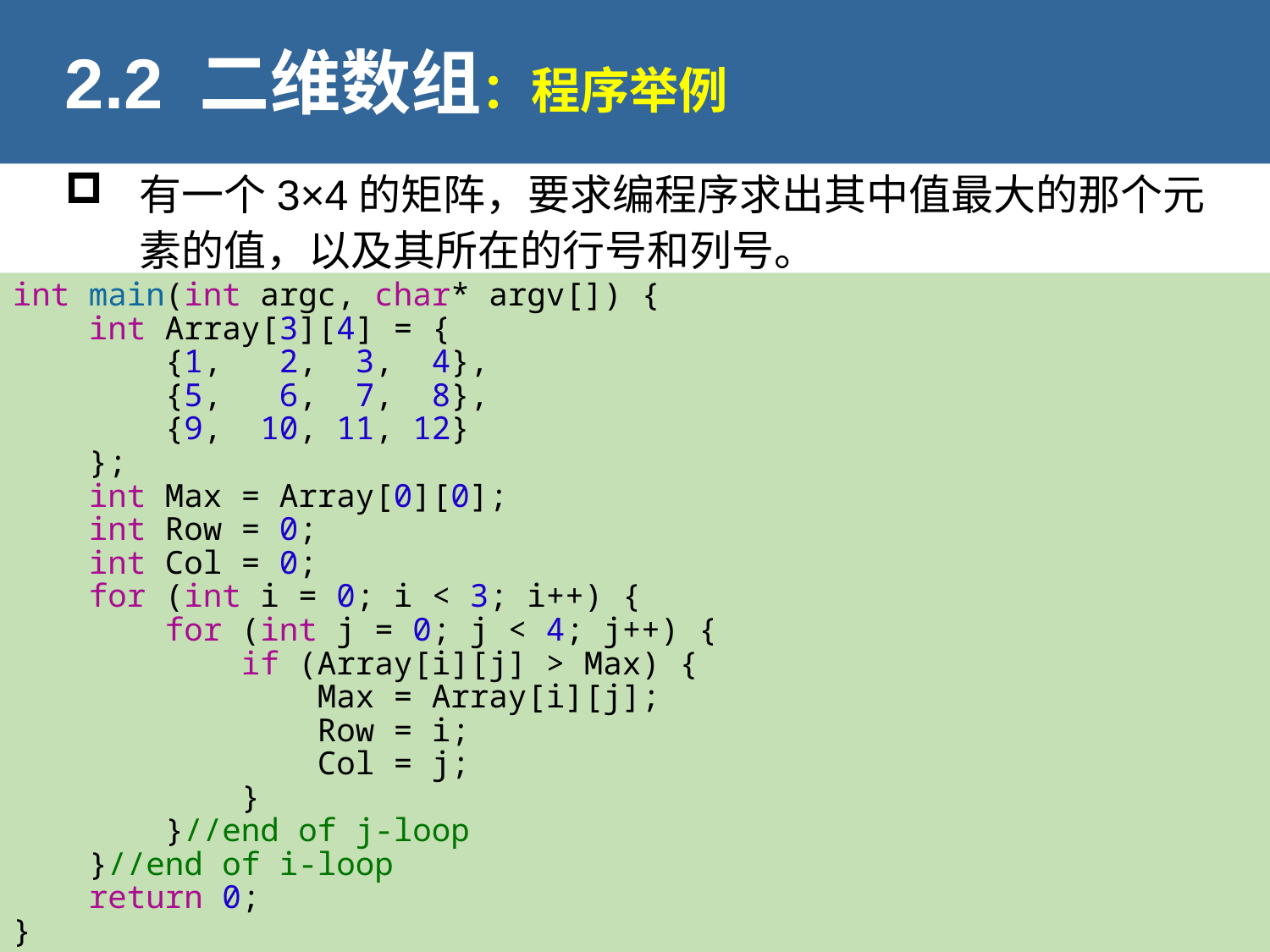

# 2.2 二维数组：程序举例
有一个3×4的矩阵，要求编程序求出其中值最大的那个元素的值，以及其所在的行号和列号。

int main(int argc, char* argv[]) {
    int Array[3][4] = {
        {1,   2,  3,  4},
        {5,   6,  7,  8},
        {9,  10, 11, 12}
    };
    int Max = Array[0][0];
    int Row = 0;
    int Col = 0;
    for (int i = 0; i < 3; i++) {
        for (int j = 0; j < 4; j++) {
            if (Array[i][j] > Max) {
                Max = Array[i][j];
                Row = i;
                Col = j;
            }
        }//end of j-loop
    }//end of i-loop
    return 0;
}

《计算机语言与程序设计》
52